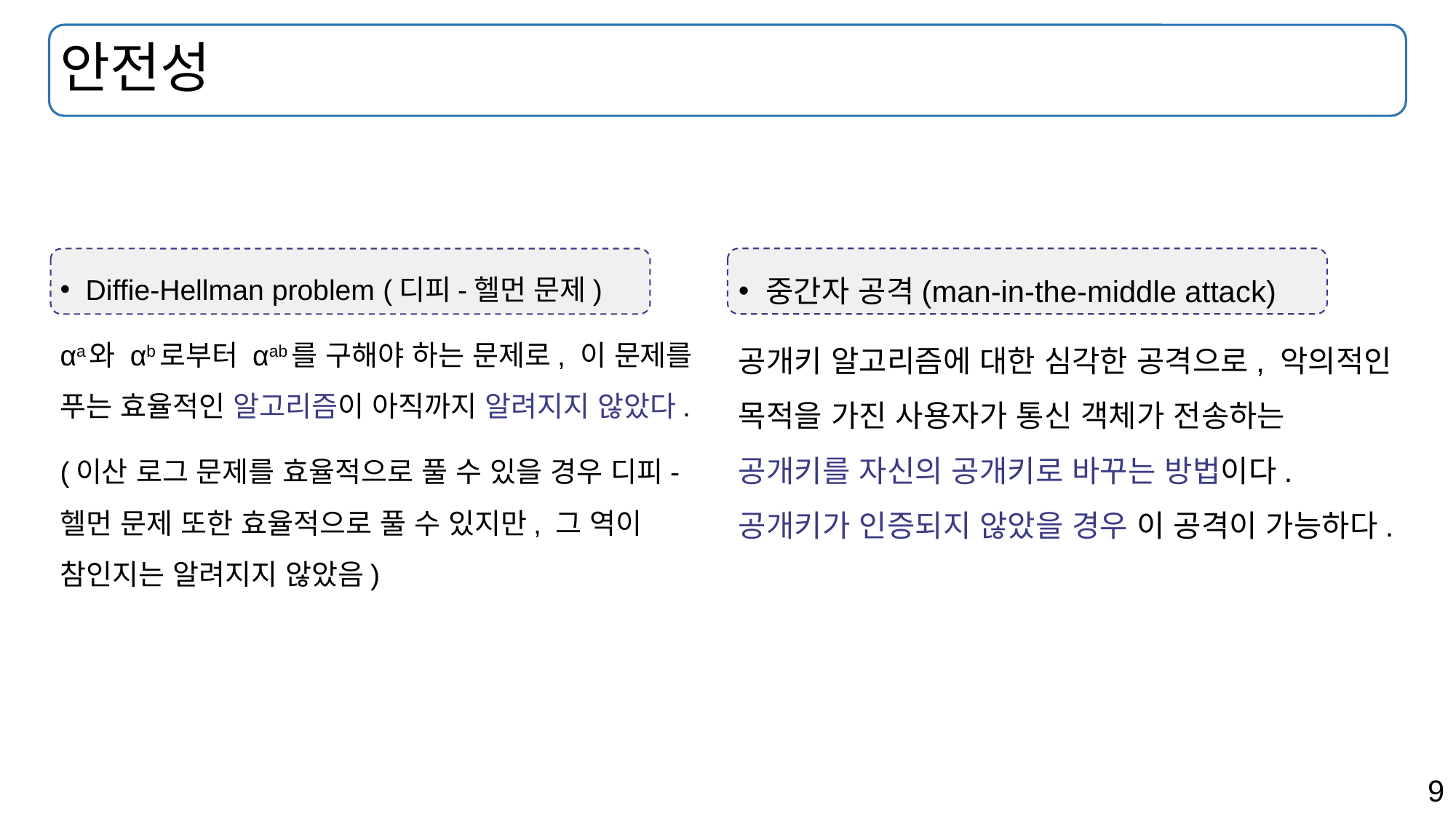

# 안전성

중간자 공격(man-in-the-middle attack)
공개키 알고리즘에 대한 심각한 공격으로, 악의적인 목적을 가진 사용자가 통신 객체가 전송하는 공개키를 자신의 공개키로 바꾸는 방법이다. 공개키가 인증되지 않았을 경우 이 공격이 가능하다.
Diffie-Hellman problem (디피-헬먼 문제)
αa와 αb로부터 αab를 구해야 하는 문제로, 이 문제를 푸는 효율적인 알고리즘이 아직까지 알려지지 않았다.
(이산 로그 문제를 효율적으로 풀 수 있을 경우 디피-헬먼 문제 또한 효율적으로 풀 수 있지만, 그 역이 참인지는 알려지지 않았음)